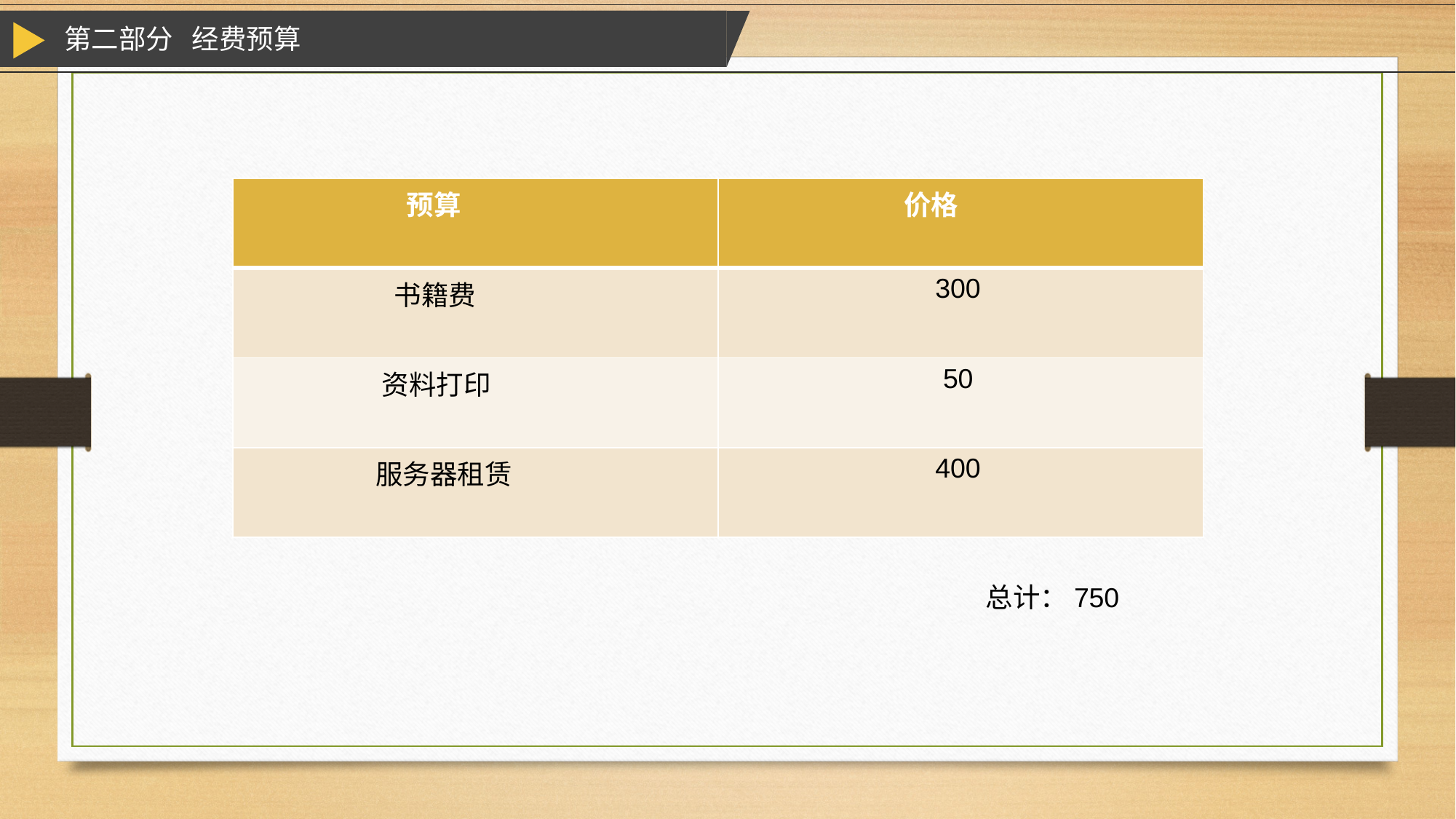

第二部分   经费预算

| 预算 | 价格 |
| --- | --- |
| 书籍费 | 300 |
| 资料打印 | 50 |
| 服务器租赁 | 400 |
                                                   总计：750